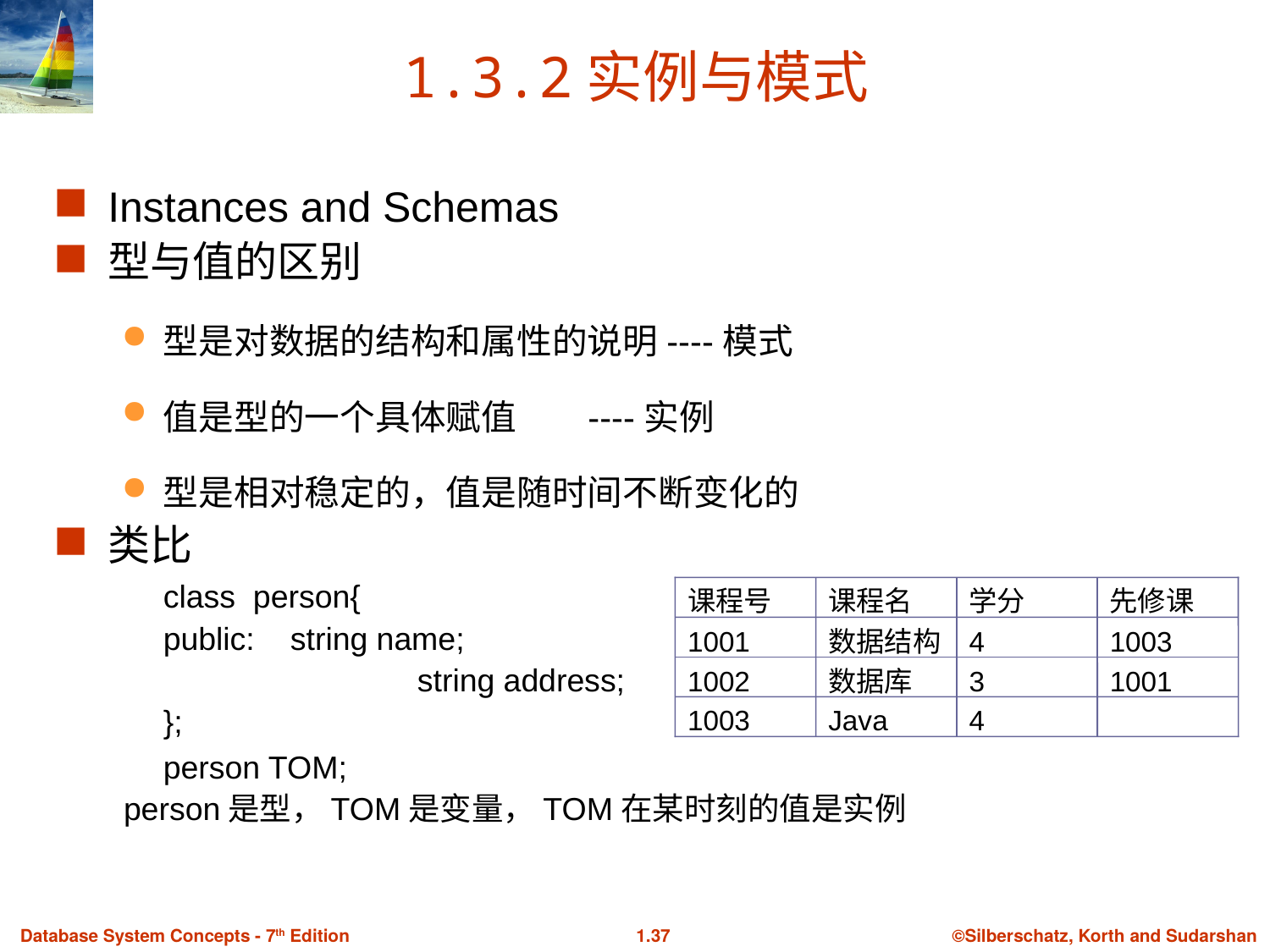

# 1.3.2实例与模式
Instances and Schemas
型与值的区别
型是对数据的结构和属性的说明----模式
值是型的一个具体赋值        ----实例
型是相对稳定的，值是随时间不断变化的
类比
	class  person{
	public:	string name;
			string address;
	};
	person TOM;
person是型，TOM是变量，TOM在某时刻的值是实例
课程号

课程名

学分

先修课

1001

数据结构
4
1003
1002
数据库
3
1001
1003

Java
4